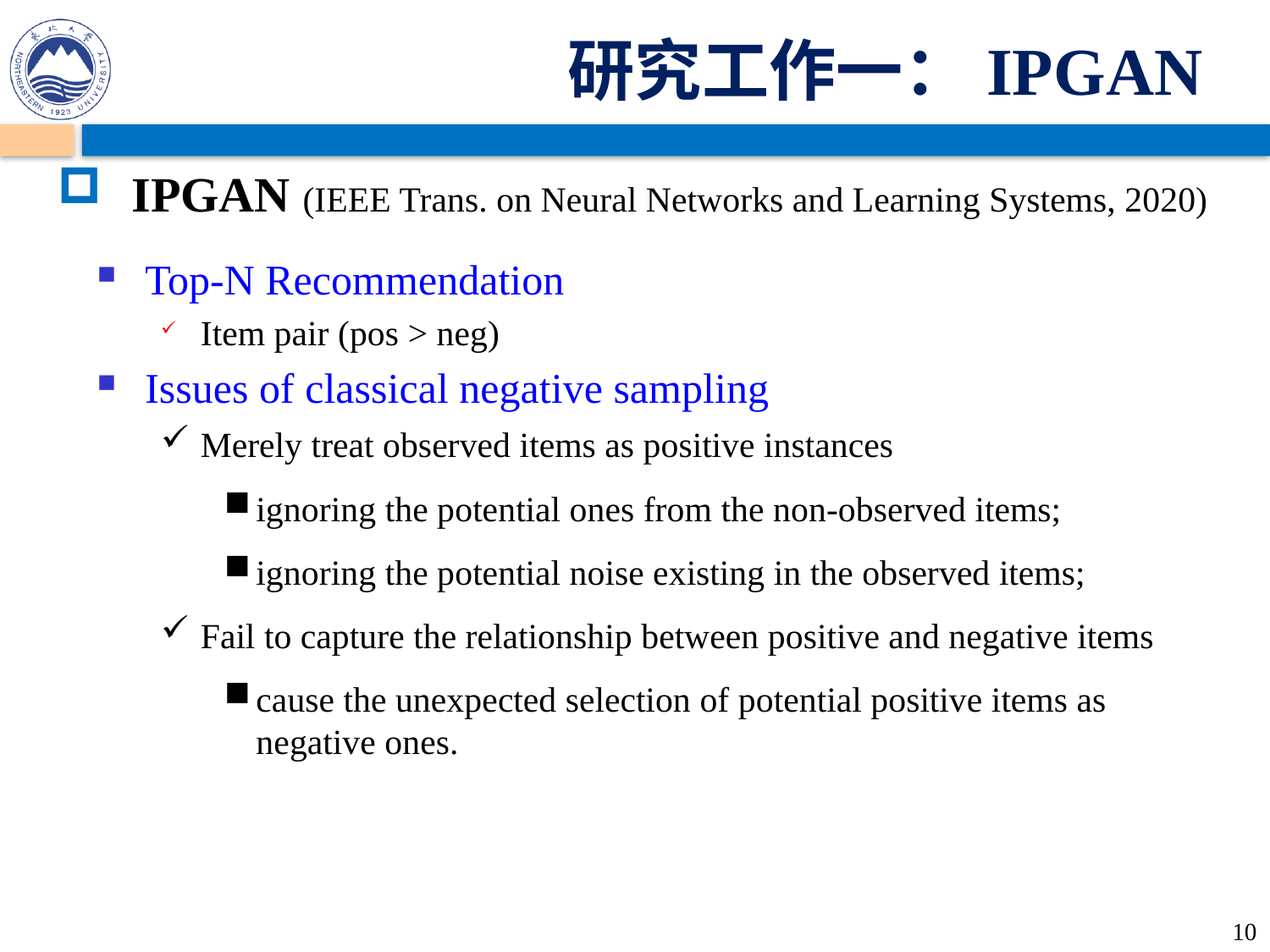

研究工作一：IPGAN
IPGAN (IEEE Trans. on Neural Networks and Learning Systems, 2020)
Top-N Recommendation
Item pair (pos > neg)
Issues of classical negative sampling
Merely treat observed items as positive instances
ignoring the potential ones from the non-observed items;
ignoring the potential noise existing in the observed items;
Fail to capture the relationship between positive and negative items
cause the unexpected selection of potential positive items as negative ones.

10